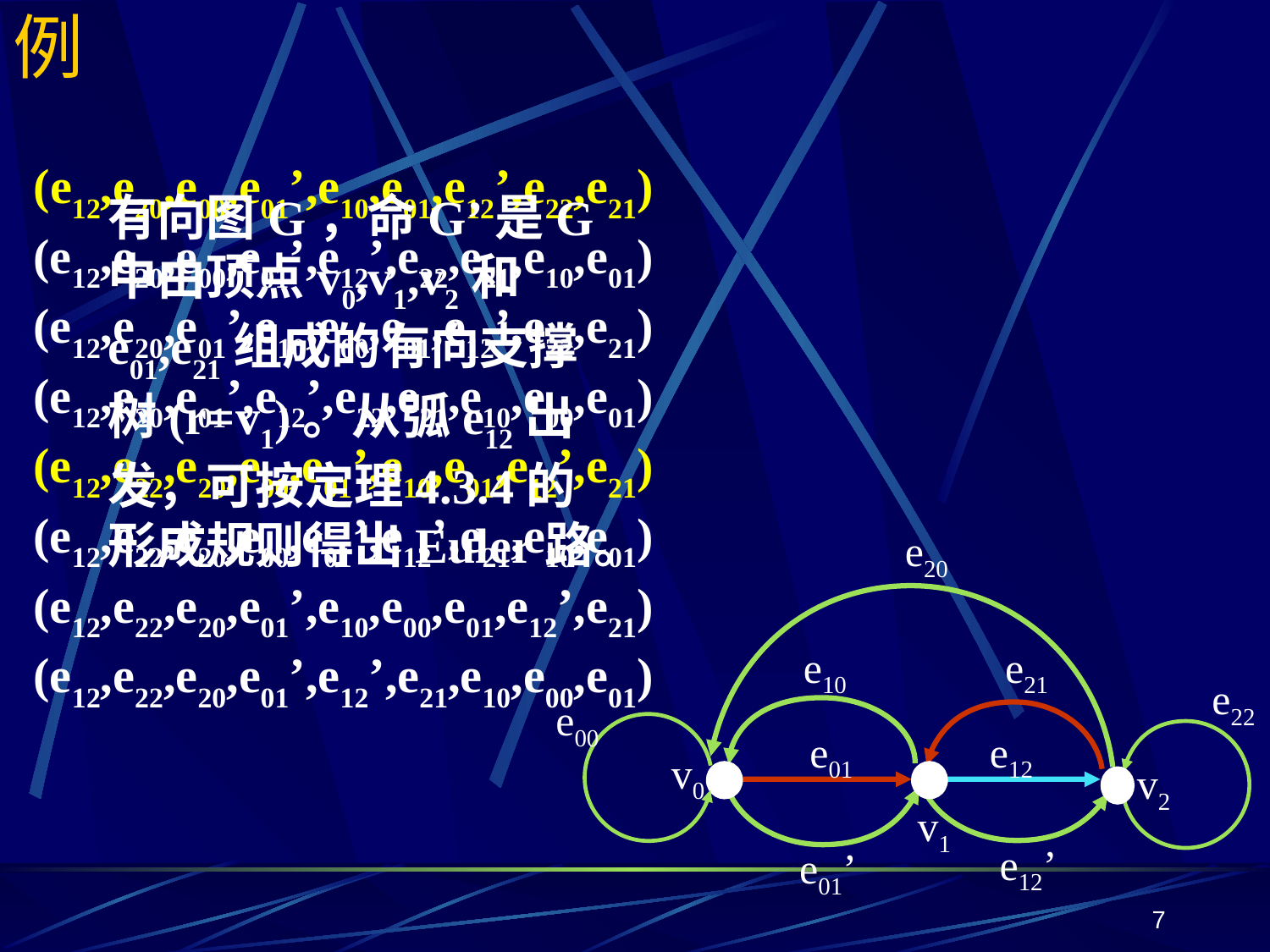

# 例
(e12,e20,e00,e01’,e10,e01,e12’,e22,e21)
(e12,e20,e00,e01’,e12’,e22,e21,e10,e01)
(e12,e20,e01’,e10,e00,e01,e12’,e22,e21)
(e12,e20,e01’,e12’,e22,e21,e10,e00,e01)
(e12,e22,e20,e00,e01’,e10,e01,e12’,e21)
(e12,e22,e20,e00,e01’,e12’,e21,e10,e01)
(e12,e22,e20,e01’,e10,e00,e01,e12’,e21)
(e12,e22,e20,e01’,e12’,e21,e10,e00,e01)

有向图G，命G’是G中由顶点v0,v1,v2和e01,e21组成的有向支撑树(r=v1)。从弧e12出发，可按定理4.3.4的形成规则得出Euler路。
e20

e10
e21
e22
e00

e01
e12

v0
v2

v1
e12’
e01’
7